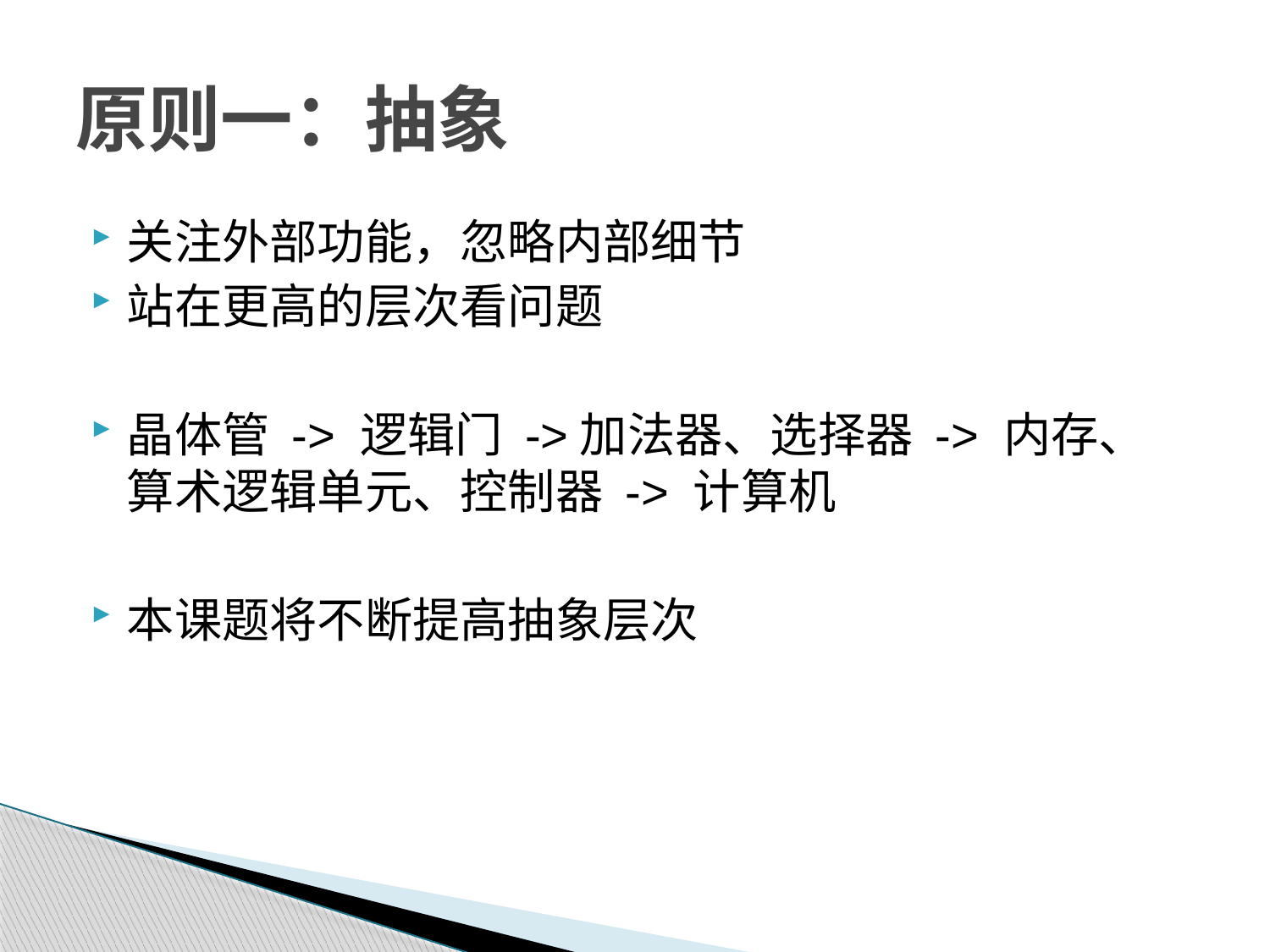

# 原则一：抽象
关注外部功能，忽略内部细节
站在更高的层次看问题

晶体管 -> 逻辑门 ->加法器、选择器 -> 内存、算术逻辑单元、控制器 -> 计算机

本课题将不断提高抽象层次
38